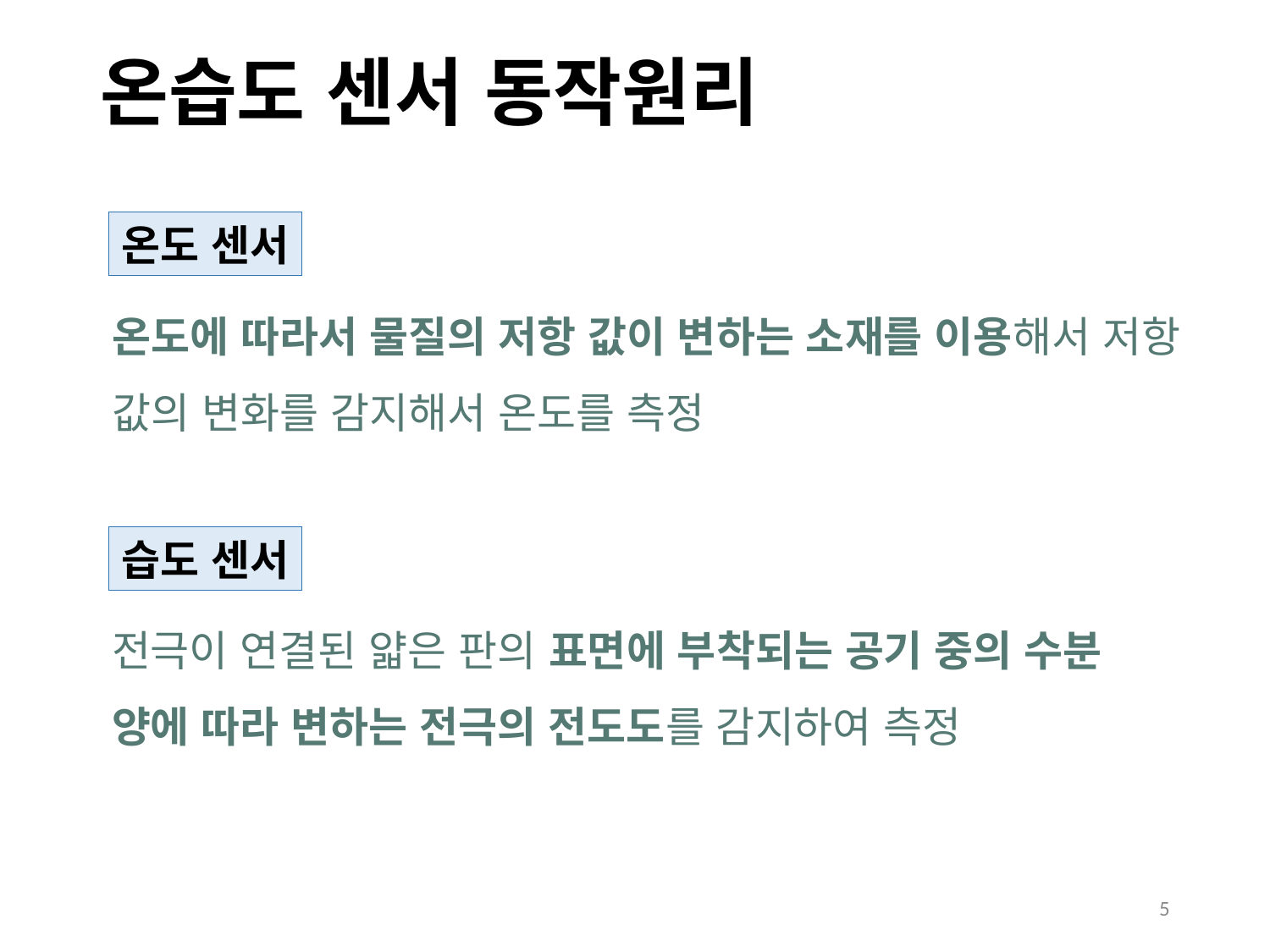

# 온습도 센서 동작원리

온도 센서
온도에 따라서 물질의 저항 값이 변하는 소재를 이용해서 저항 값의 변화를 감지해서 온도를 측정
습도 센서
전극이 연결된 얇은 판의 표면에 부착되는 공기 중의 수분 양에 따라 변하는 전극의 전도도를 감지하여 측정
5